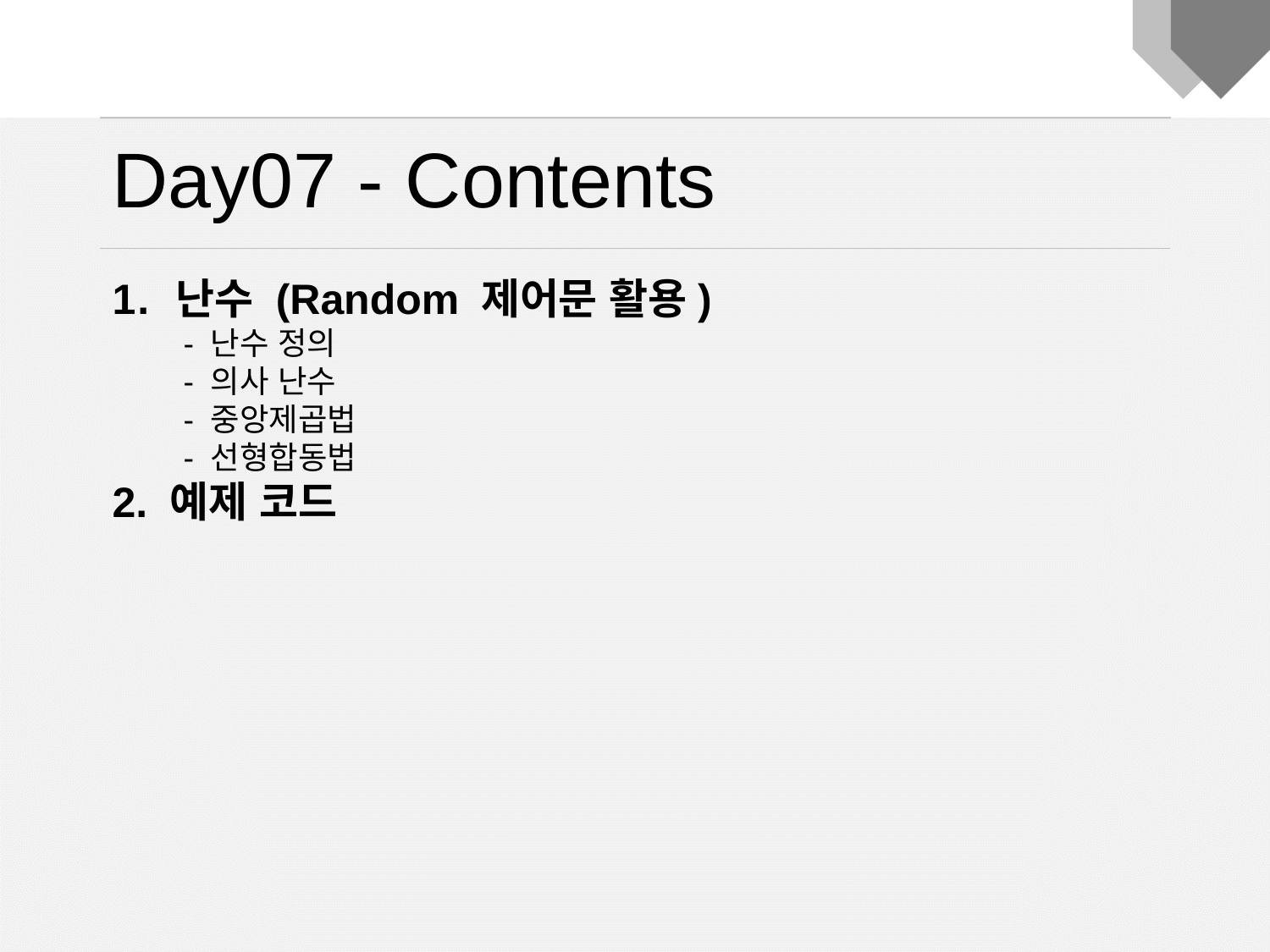

Day07 - Contents
난수 (Random 제어문 활용)
        - 난수 정의
        - 의사 난수
        - 중앙제곱법
        - 선형합동법
2. 예제 코드